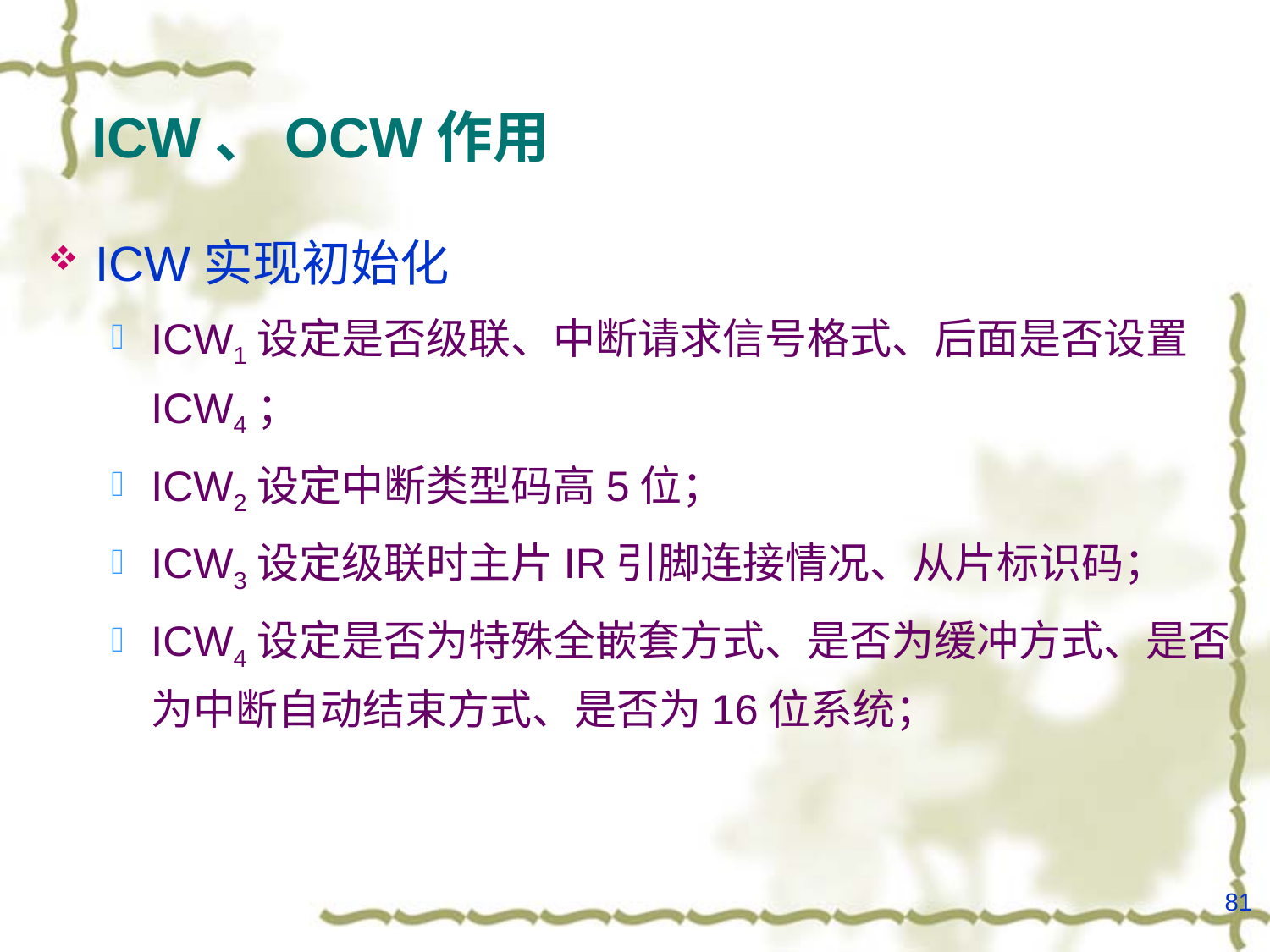

# ICW、OCW作用
ICW实现初始化
ICW1设定是否级联、中断请求信号格式、后面是否设置ICW4；
ICW2设定中断类型码高5位；
ICW3设定级联时主片IR引脚连接情况、从片标识码；
ICW4设定是否为特殊全嵌套方式、是否为缓冲方式、是否为中断自动结束方式、是否为16位系统；
81